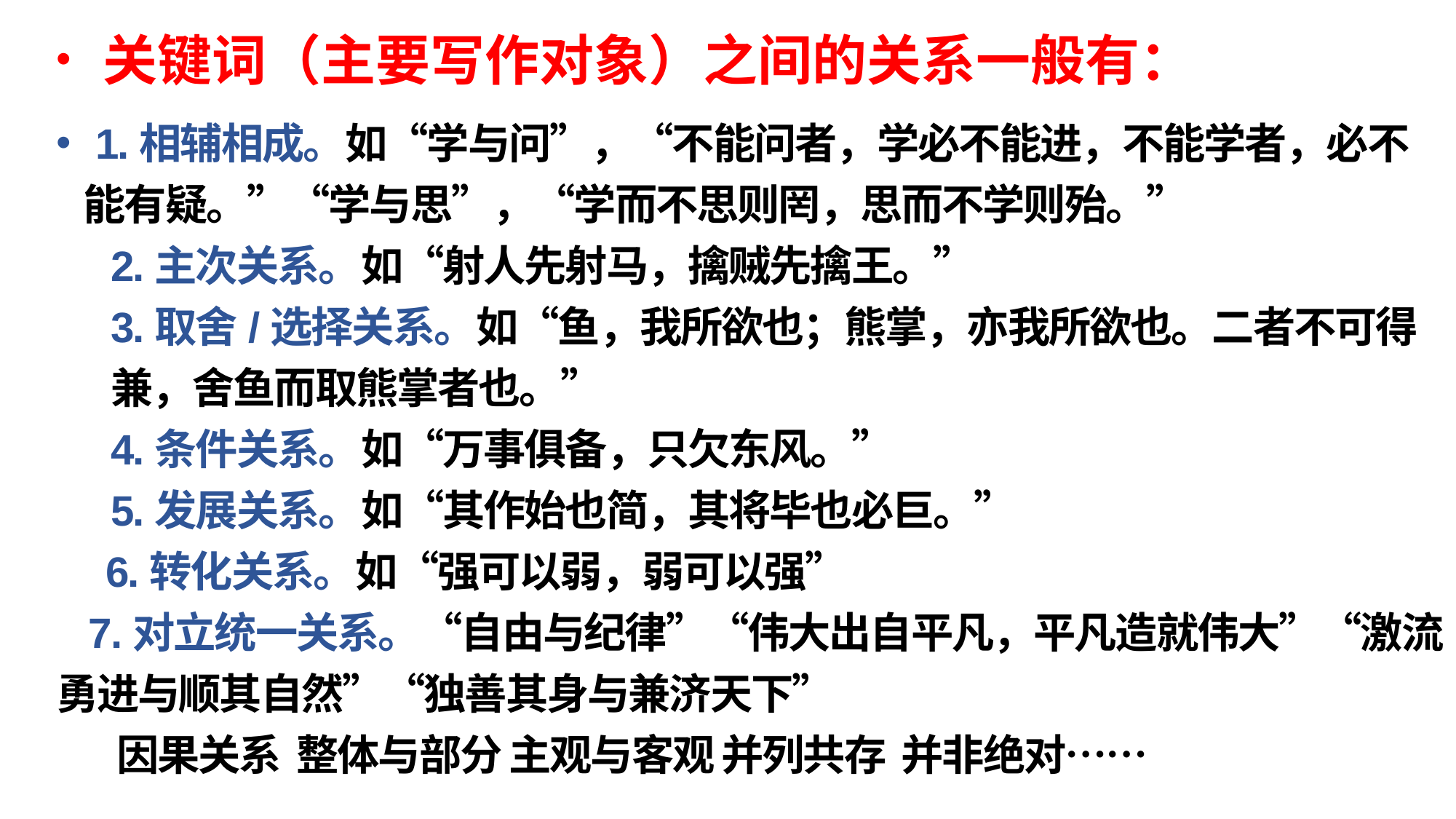

关键词（主要写作对象）之间的关系一般有：
 1.相辅相成。如“学与问”，“不能问者，学必不能进，不能学者，必不能有疑。”“学与思”，“学而不思则罔，思而不学则殆。”
2.主次关系。如“射人先射马，擒贼先擒王。”
3.取舍/选择关系。如“鱼，我所欲也；熊掌，亦我所欲也。二者不可得兼，舍鱼而取熊掌者也。”
4.条件关系。如“万事俱备，只欠东风。”
5.发展关系。如“其作始也简，其将毕也必巨。”
  6.转化关系。如“强可以弱，弱可以强”
   7.对立统一关系。“自由与纪律”“伟大出自平凡，平凡造就伟大”“激流勇进与顺其自然”“独善其身与兼济天下”
      因果关系  整体与部分 主观与客观 并列共存  并非绝对……